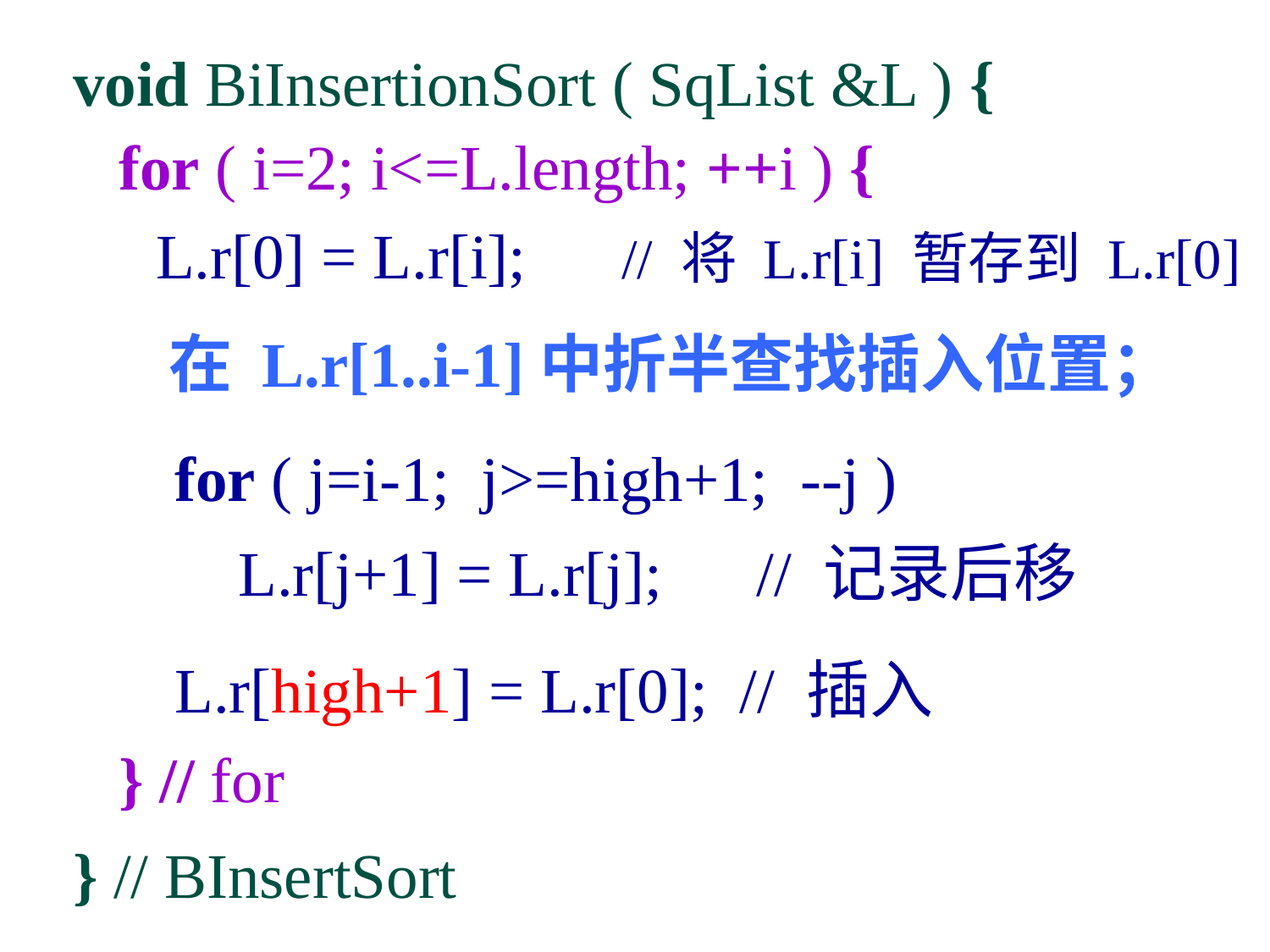

void BiInsertionSort ( SqList &L ) {

} // BInsertSort
for ( i=2; i<=L.length; ++i ) {

} // for
L.r[0] = L.r[i];      // 将 L.r[i] 暂存到 L.r[0]
在 L.r[1..i-1]中折半查找插入位置；
for ( j=i-1;  j>=high+1;  --j )
    L.r[j+1] = L.r[j];      // 记录后移
L.r[high+1] = L.r[0];  // 插入